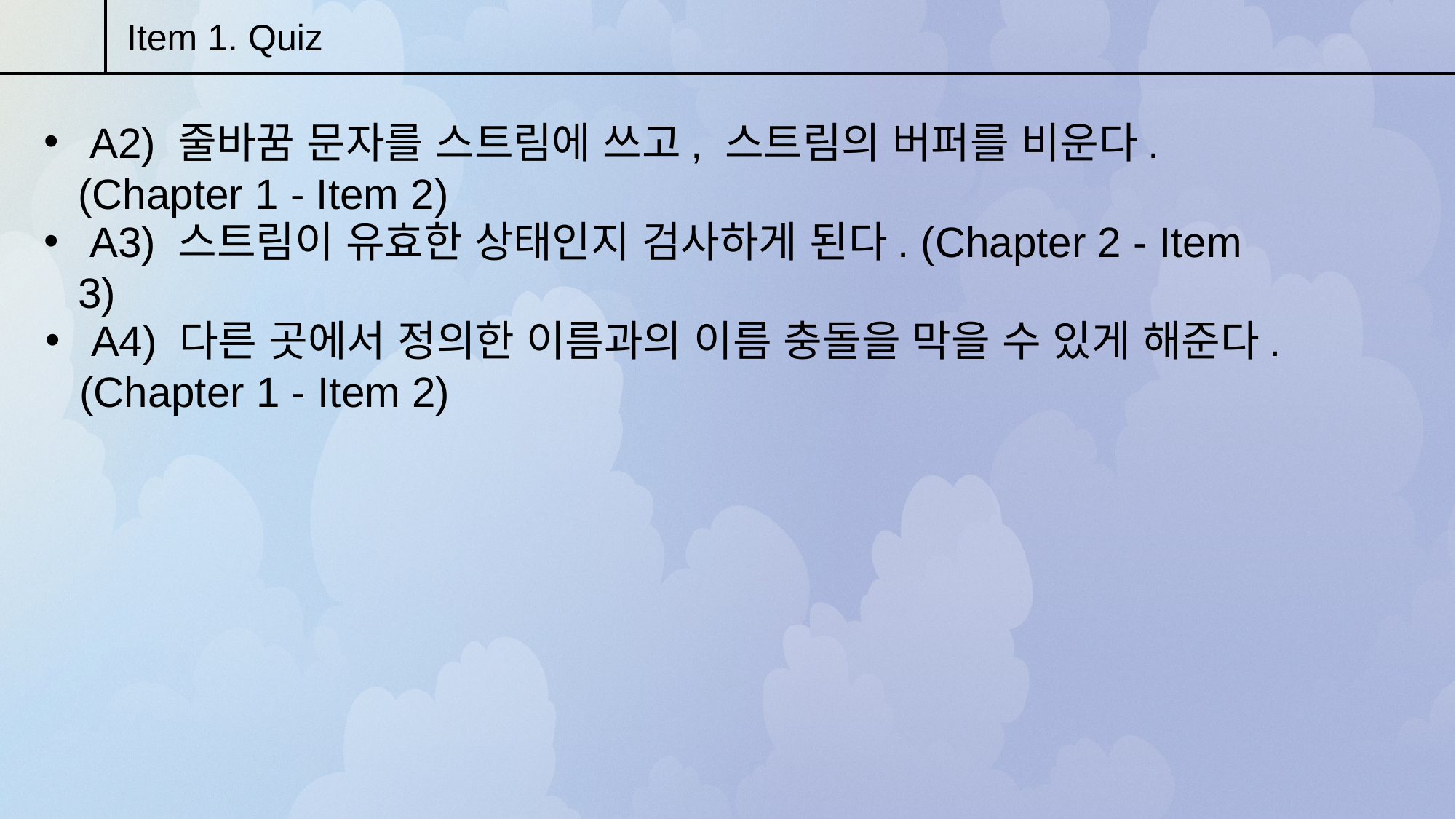

Item 1. Quiz
 A2) 줄바꿈 문자를 스트림에 쓰고, 스트림의 버퍼를 비운다. (Chapter 1 - Item 2)
 A3) 스트림이 유효한 상태인지 검사하게 된다. (Chapter 2 - Item 3)
 A4) 다른 곳에서 정의한 이름과의 이름 충돌을 막을 수 있게 해준다. (Chapter 1 - Item 2)